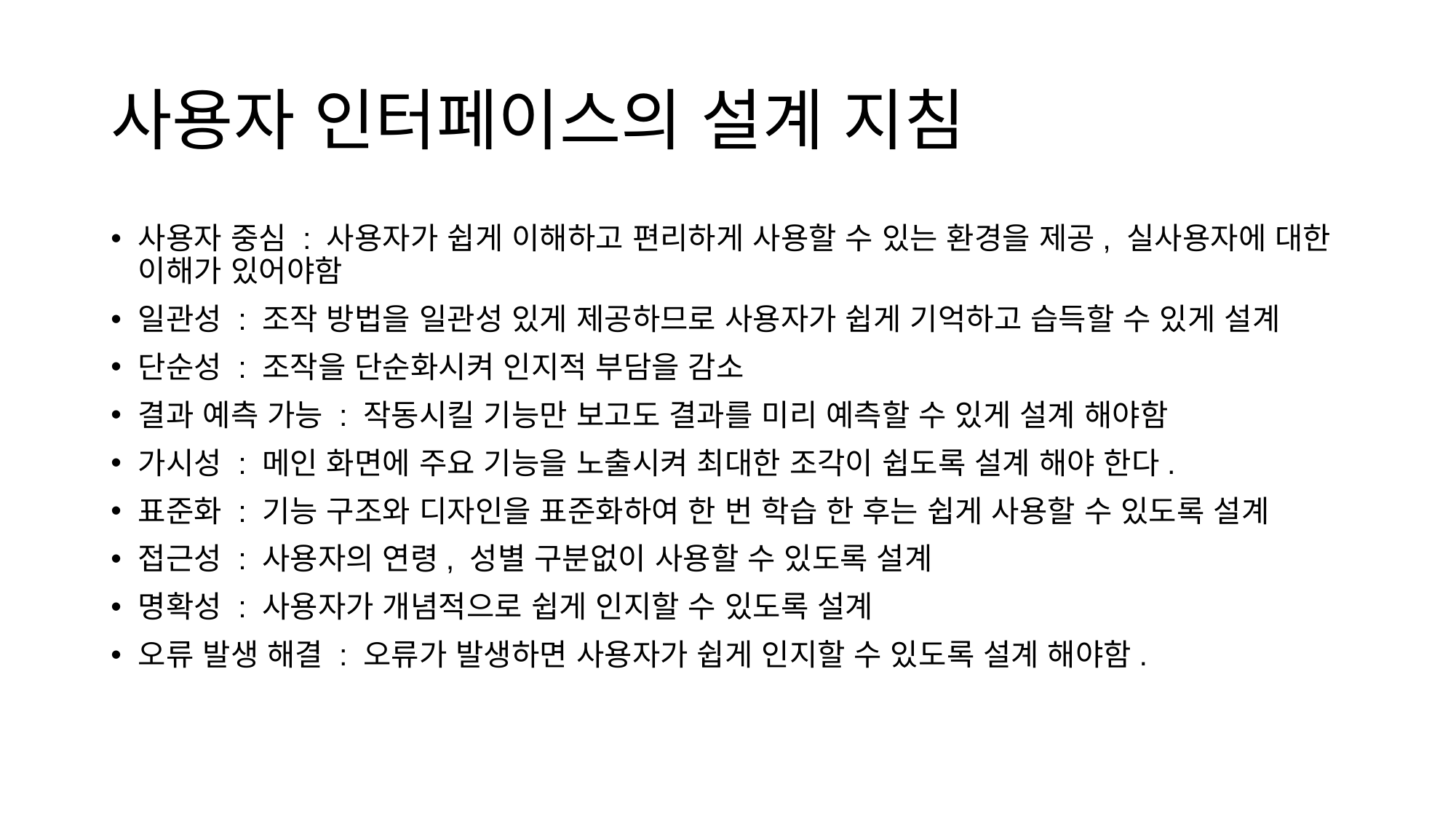

# 사용자 인터페이스의 설계 지침
사용자 중심 : 사용자가 쉽게 이해하고 편리하게 사용할 수 있는 환경을 제공, 실사용자에 대한 이해가 있어야함
일관성 : 조작 방법을 일관성 있게 제공하므로 사용자가 쉽게 기억하고 습득할 수 있게 설계
단순성 : 조작을 단순화시켜 인지적 부담을 감소
결과 예측 가능 : 작동시킬 기능만 보고도 결과를 미리 예측할 수 있게 설계 해야함
가시성 : 메인 화면에 주요 기능을 노출시켜 최대한 조각이 쉽도록 설계 해야 한다.
표준화 : 기능 구조와 디자인을 표준화하여 한 번 학습 한 후는 쉽게 사용할 수 있도록 설계
접근성 : 사용자의 연령, 성별 구분없이 사용할 수 있도록 설계
명확성 : 사용자가 개념적으로 쉽게 인지할 수 있도록 설계
오류 발생 해결 : 오류가 발생하면 사용자가 쉽게 인지할 수 있도록 설계 해야함.